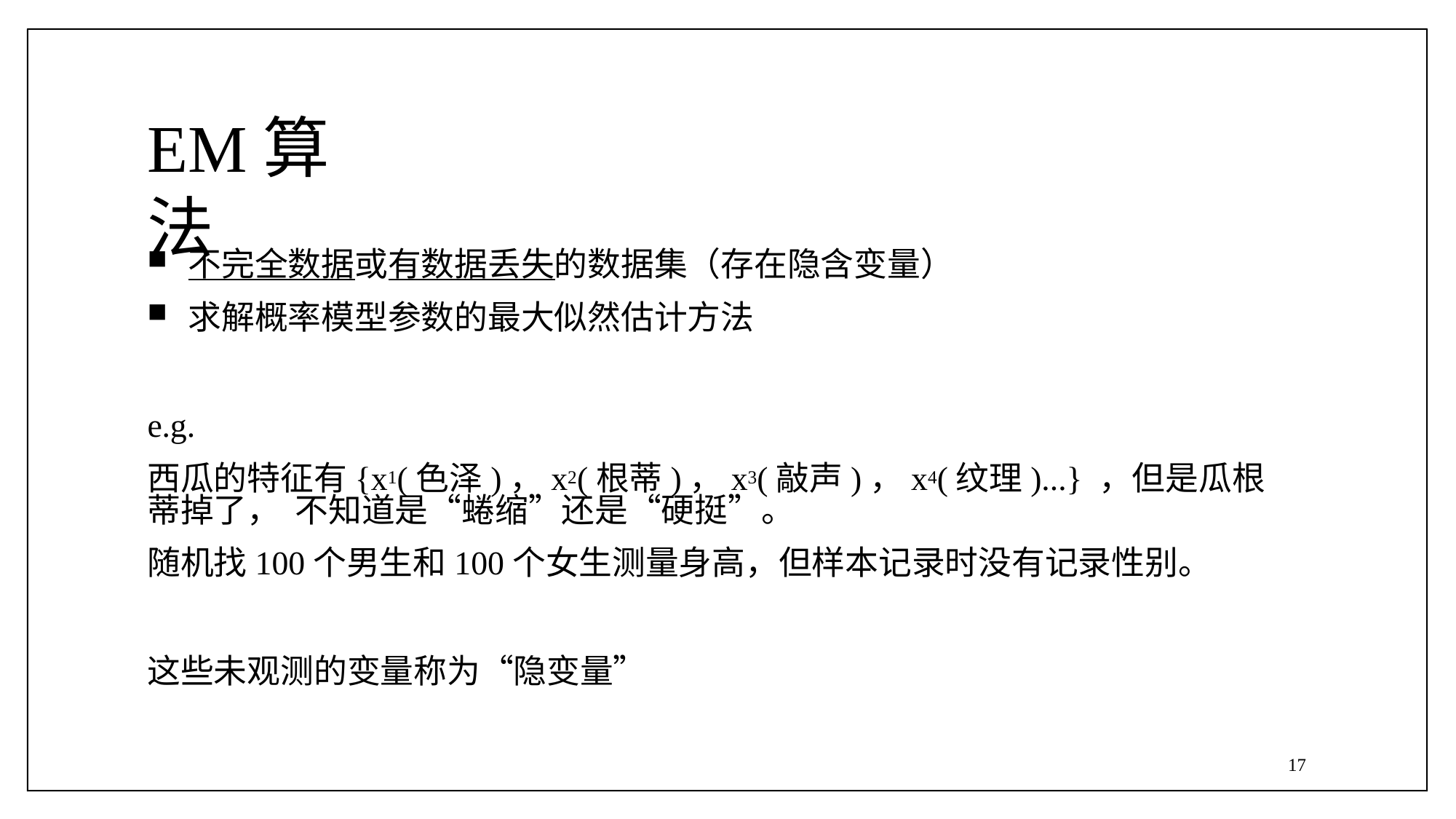

# EM算法
不完全数据或有数据丢失的数据集（存在隐含变量）
求解概率模型参数的最大似然估计方法

e.g.
西瓜的特征有{x1(色泽)，x2(根蒂)，x3(敲声)，x4(纹理)...} ，但是瓜根蒂掉了，  不知道是“蜷缩”还是“硬挺”。
随机找100个男生和100个女生测量身高，但样本记录时没有记录性别。

这些未观测的变量称为“隐变量”

17